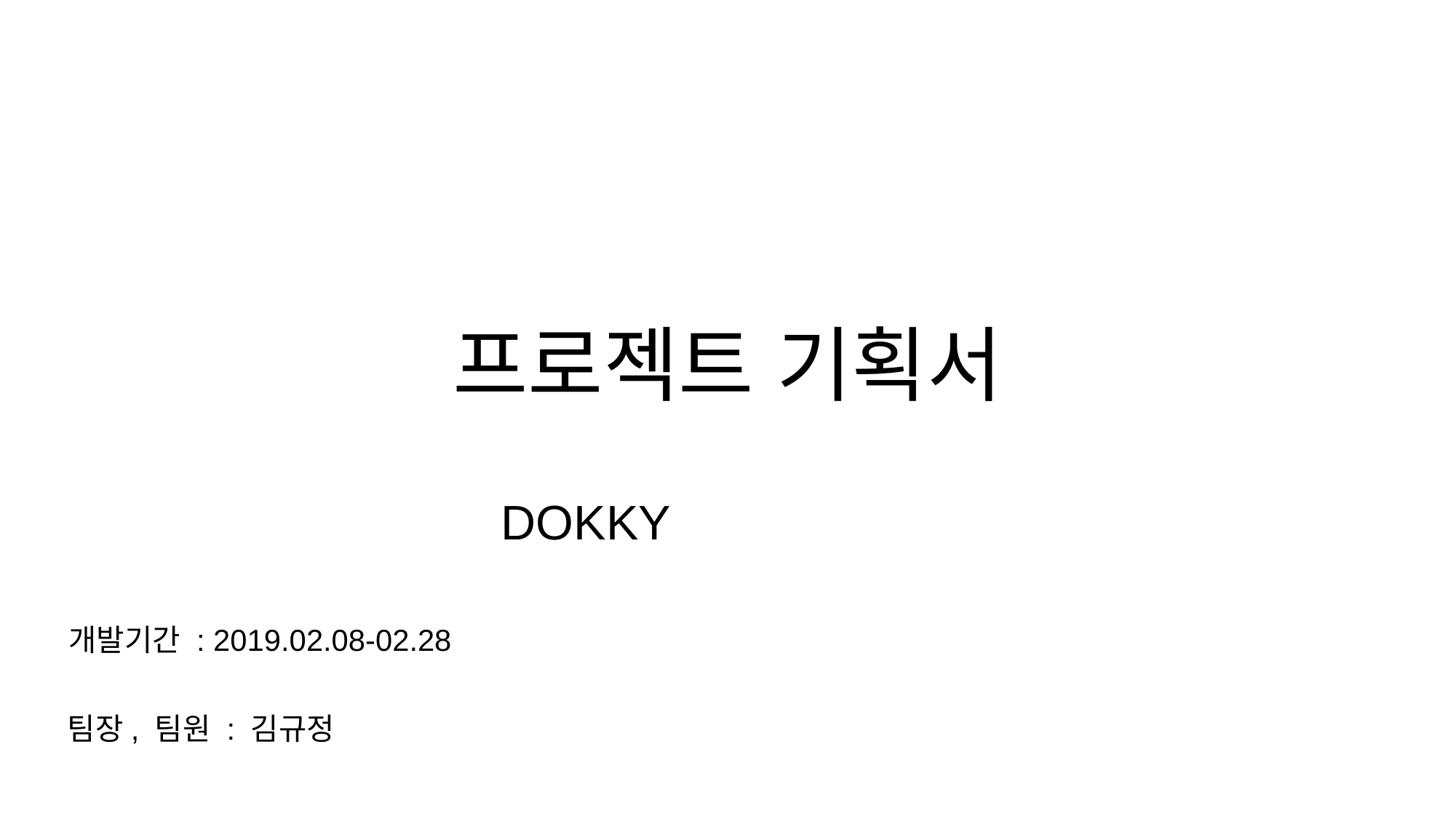

프로젝트 기획서
DOKKY
개발기간 : 2019.02.08-02.28

팀장, 팀원 : 김규정